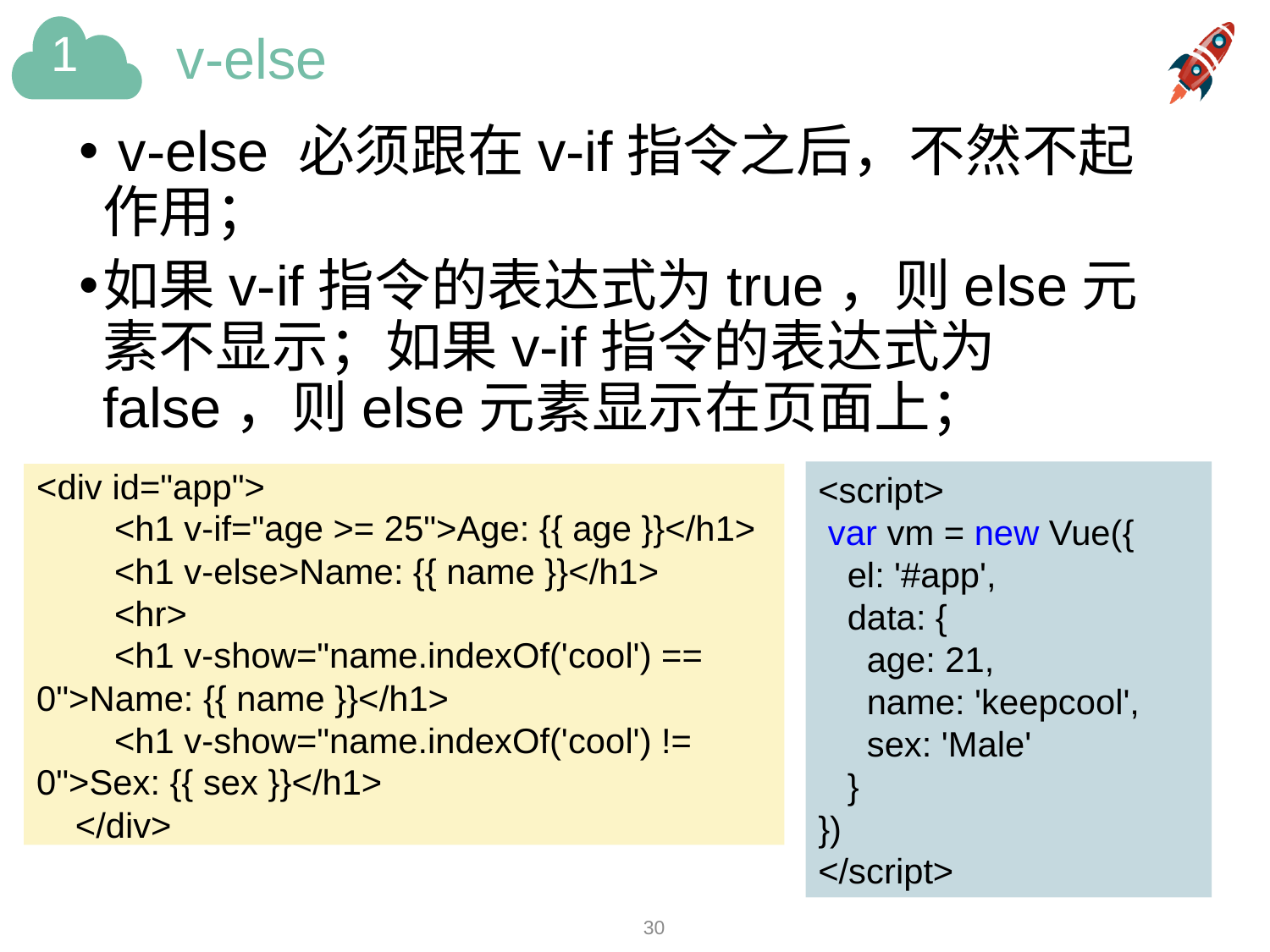

# v-else
 v-else 必须跟在v-if指令之后，不然不起作用；
如果v-if指令的表达式为true，则else元素不显示；如果v-if指令的表达式为false，则else元素显示在页面上；

<div id="app">
        <h1 v-if="age >= 25">Age: {{ age }}</h1>
        <h1 v-else>Name: {{ name }}</h1>
        <hr>
        <h1 v-show="name.indexOf('cool') == 0">Name: {{ name }}</h1>
        <h1 v-show="name.indexOf('cool') != 0">Sex: {{ sex }}</h1>
    </div>
<script>
 var vm = new Vue({
   el: '#app',
   data: {
     age: 21,
     name: 'keepcool',
     sex: 'Male'
   }
})
</script>
30